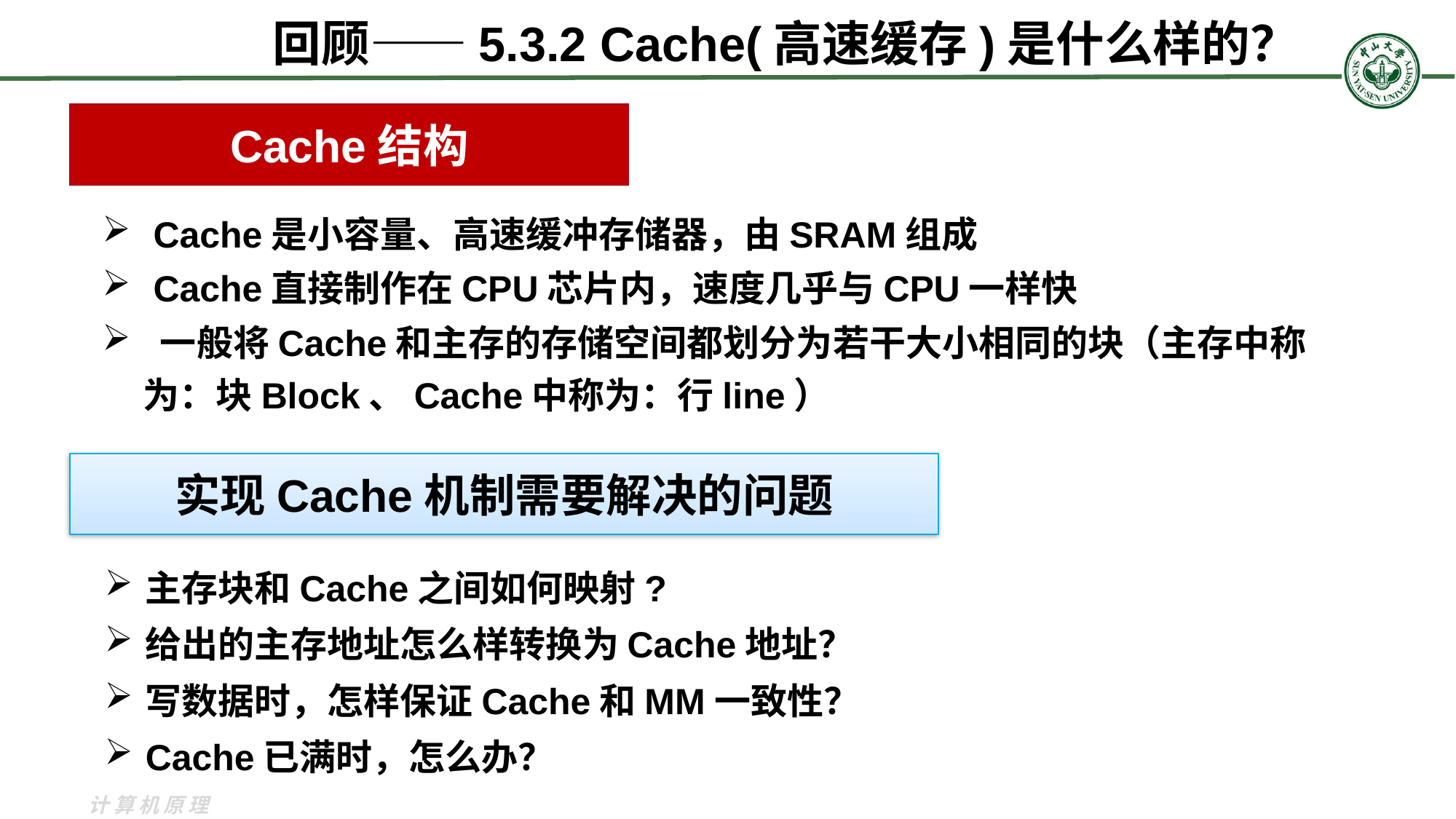

# 回顾——5.3.2 Cache(高速缓存)是什么样的？
Cache结构
 Cache是小容量、高速缓冲存储器，由SRAM组成
 Cache直接制作在CPU芯片内，速度几乎与CPU一样快
 一般将Cache和主存的存储空间都划分为若干大小相同的块（主存中称为：块Block、Cache中称为：行line）
实现Cache机制需要解决的问题
主存块和Cache之间如何映射?
给出的主存地址怎么样转换为Cache地址？
写数据时，怎样保证Cache和MM一致性？
Cache已满时，怎么办？